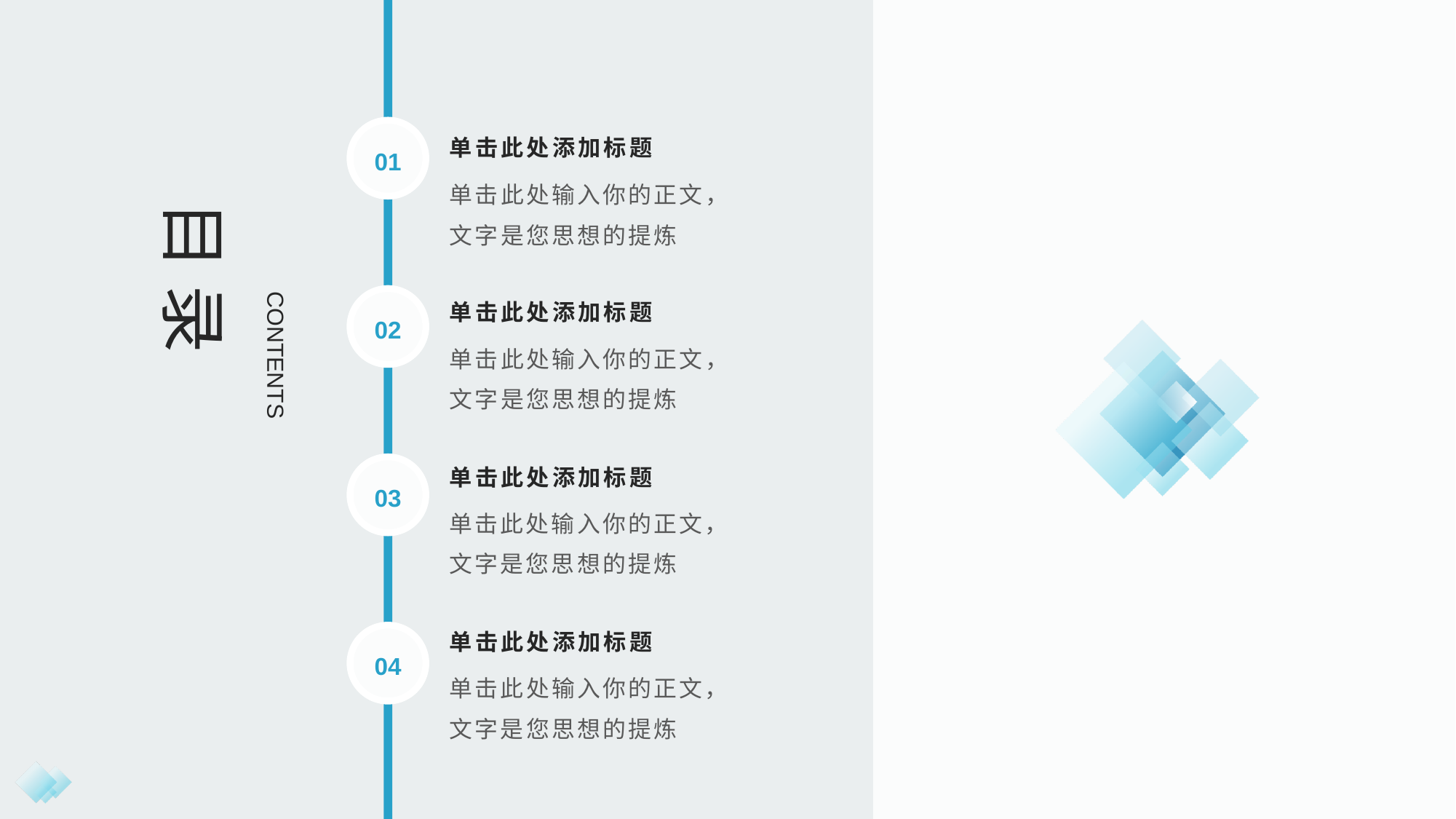

目 录
单击此处添加标题
01
单击此处输入你的正文，文字是您思想的提炼
CONTENTS
单击此处添加标题
02
单击此处输入你的正文，文字是您思想的提炼
单击此处添加标题
03
单击此处输入你的正文，文字是您思想的提炼
单击此处添加标题
04
单击此处输入你的正文，文字是您思想的提炼